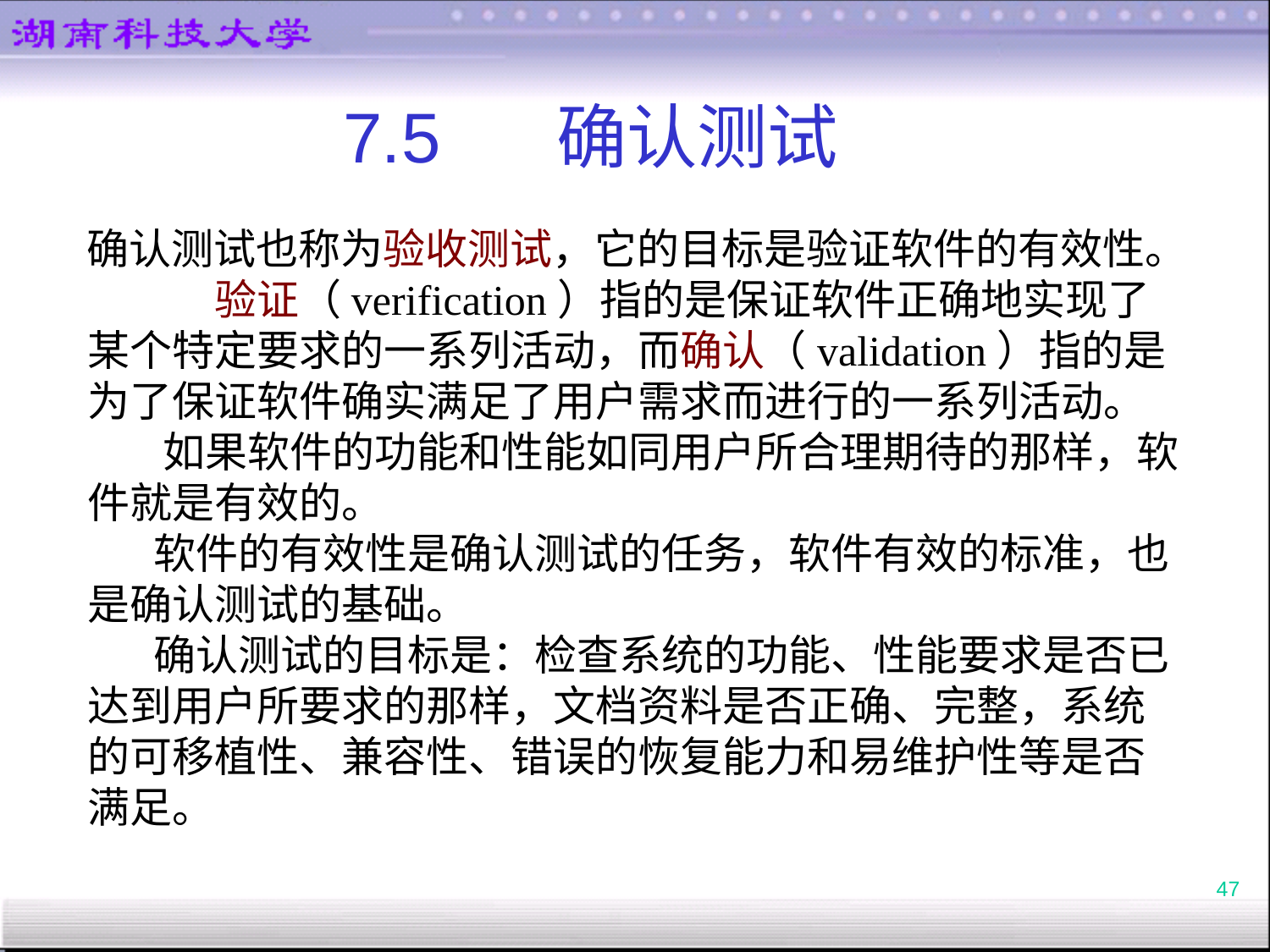

7.5     确认测试
确认测试也称为验收测试，它的目标是验证软件的有效性。
		验证（verification）指的是保证软件正确地实现了某个特定要求的一系列活动，而确认（validation）指的是为了保证软件确实满足了用户需求而进行的一系列活动。
       如果软件的功能和性能如同用户所合理期待的那样，软件就是有效的。
      软件的有效性是确认测试的任务，软件有效的标准，也是确认测试的基础。
      确认测试的目标是：检查系统的功能、性能要求是否已达到用户所要求的那样，文档资料是否正确、完整，系统的可移植性、兼容性、错误的恢复能力和易维护性等是否满足。
47